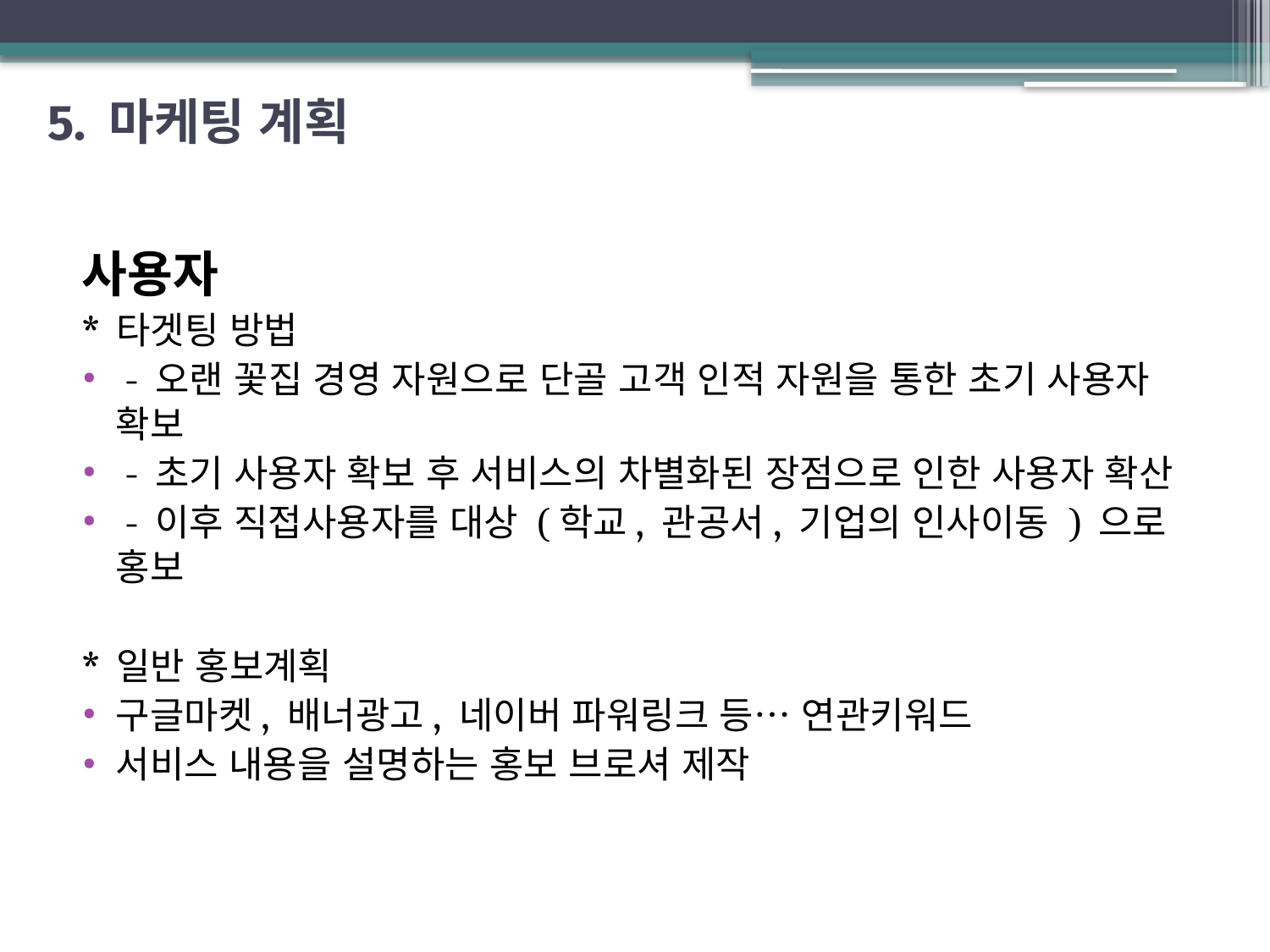

# 5. 마케팅 계획
사용자
* 타겟팅 방법
 - 오랜 꽃집 경영 자원으로 단골 고객 인적 자원을 통한 초기 사용자 확보
 - 초기 사용자 확보 후 서비스의 차별화된 장점으로 인한 사용자 확산
 - 이후 직접사용자를 대상 (학교, 관공서, 기업의 인사이동 ) 으로 홍보

* 일반 홍보계획
구글마켓, 배너광고, 네이버 파워링크 등… 연관키워드
서비스 내용을 설명하는 홍보 브로셔 제작